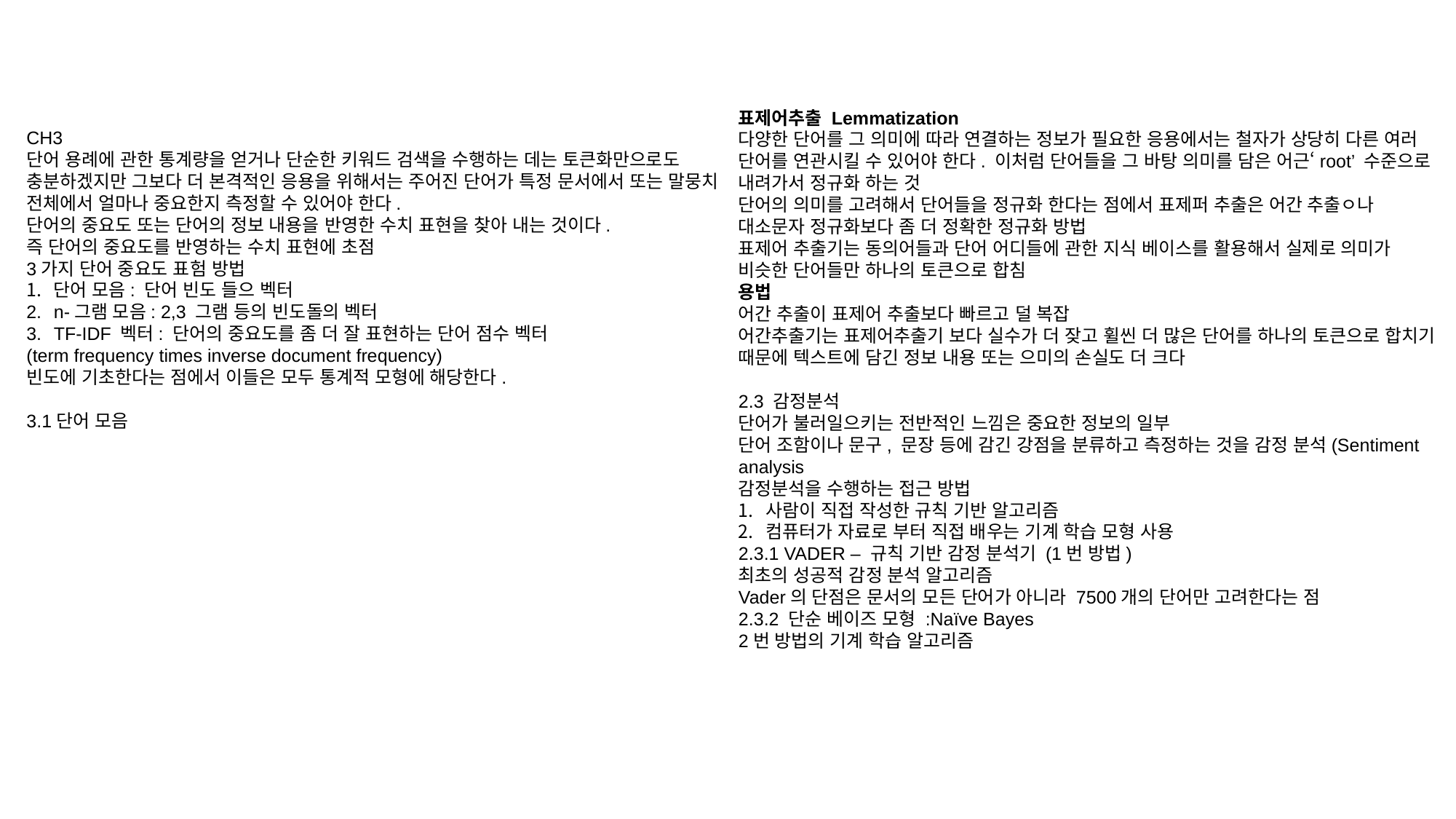

표제어추출 Lemmatization
다양한 단어를 그 의미에 따라 연결하는 정보가 필요한 응용에서는 철자가 상당히 다른 여러 단어를 연관시킬 수 있어야 한다. 이처럼 단어들을 그 바탕 의미를 담은 어근‘root’ 수준으로 내려가서 정규화 하는 것
단어의 의미를 고려해서 단어들을 정규화 한다는 점에서 표제퍼 추출은 어간 추출ㅇ나 대소문자 정규화보다 좀 더 정확한 정규화 방법
표제어 추출기는 동의어들과 단어 어디들에 관한 지식 베이스를 활용해서 실제로 의미가 비슷한 단어들만 하나의 토큰으로 합침
용법
어간 추출이 표제어 추출보다 빠르고 덜 복잡
어간추출기는 표제어추출기 보다 실수가 더 잦고 휠씬 더 많은 단어를 하나의 토큰으로 합치기 때문에 텍스트에 담긴 정보 내용 또는 으미의 손실도 더 크다

2.3 감정분석
단어가 불러일으키는 전반적인 느낌은 중요한 정보의 일부
단어 조함이나 문구, 문장 등에 감긴 강점을 분류하고 측정하는 것을 감정 분석(Sentiment analysis
감정분석을 수행하는 접근 방법
사람이 직접 작성한 규칙 기반 알고리즘
컴퓨터가 자료로 부터 직접 배우는 기계 학습 모형 사용
2.3.1 VADER – 규칙 기반 감정 분석기 (1번 방법)
최초의 성공적 감정 분석 알고리즘
Vader의 단점은 문서의 모든 단어가 아니라 7500개의 단어만 고려한다는 점
2.3.2 단순 베이즈 모형 :Naïve Bayes
2번 방법의 기계 학습 알고리즘

CH3
단어 용례에 관한 통계량을 얻거나 단순한 키워드 검색을 수행하는 데는 토큰화만으로도 충분하겠지만 그보다 더 본격적인 응용을 위해서는 주어진 단어가 특정 문서에서 또는 말뭉치 전체에서 얼마나 중요한지 측정할 수 있어야 한다.
단어의 중요도 또는 단어의 정보 내용을 반영한 수치 표현을 찾아 내는 것이다.
즉 단어의 중요도를 반영하는 수치 표현에 초점
3가지 단어 중요도 표험 방법
단어 모음: 단어 빈도 들으 벡터
n-그램 모음: 2,3 그램 등의 빈도돌의 벡터
TF-IDF 벡터: 단어의 중요도를 좀 더 잘 표현하는 단어 점수 벡터
(term frequency times inverse document frequency)
빈도에 기초한다는 점에서 이들은 모두 통계적 모형에 해당한다.

3.1단어 모음